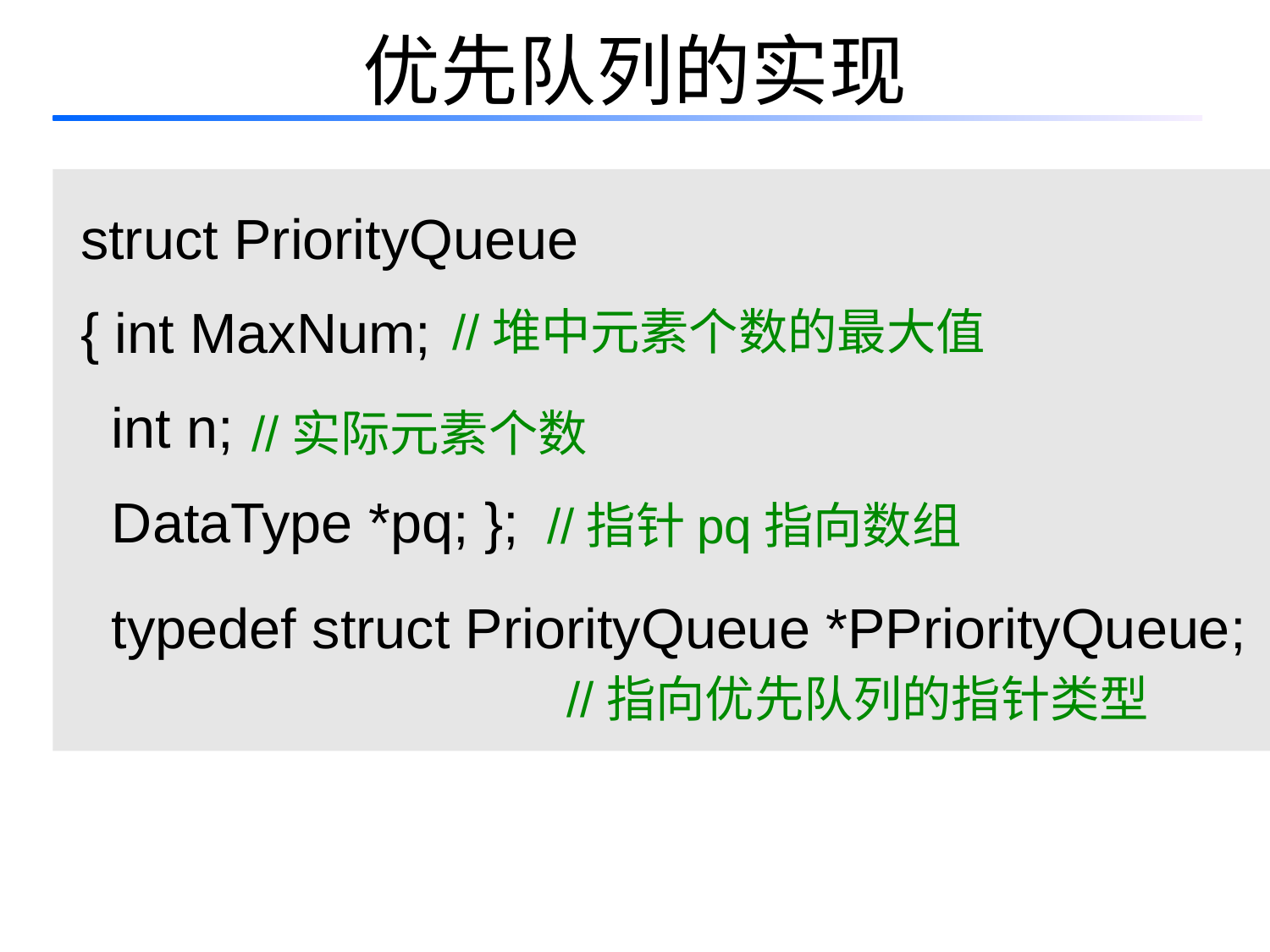

# 优先队列的实现

struct PriorityQueue
{ int MaxNum;
  int n;
  DataType *pq; };
  typedef struct PriorityQueue *PPriorityQueue;
//堆中元素个数的最大值
//实际元素个数
//指针pq指向数组
//指向优先队列的指针类型